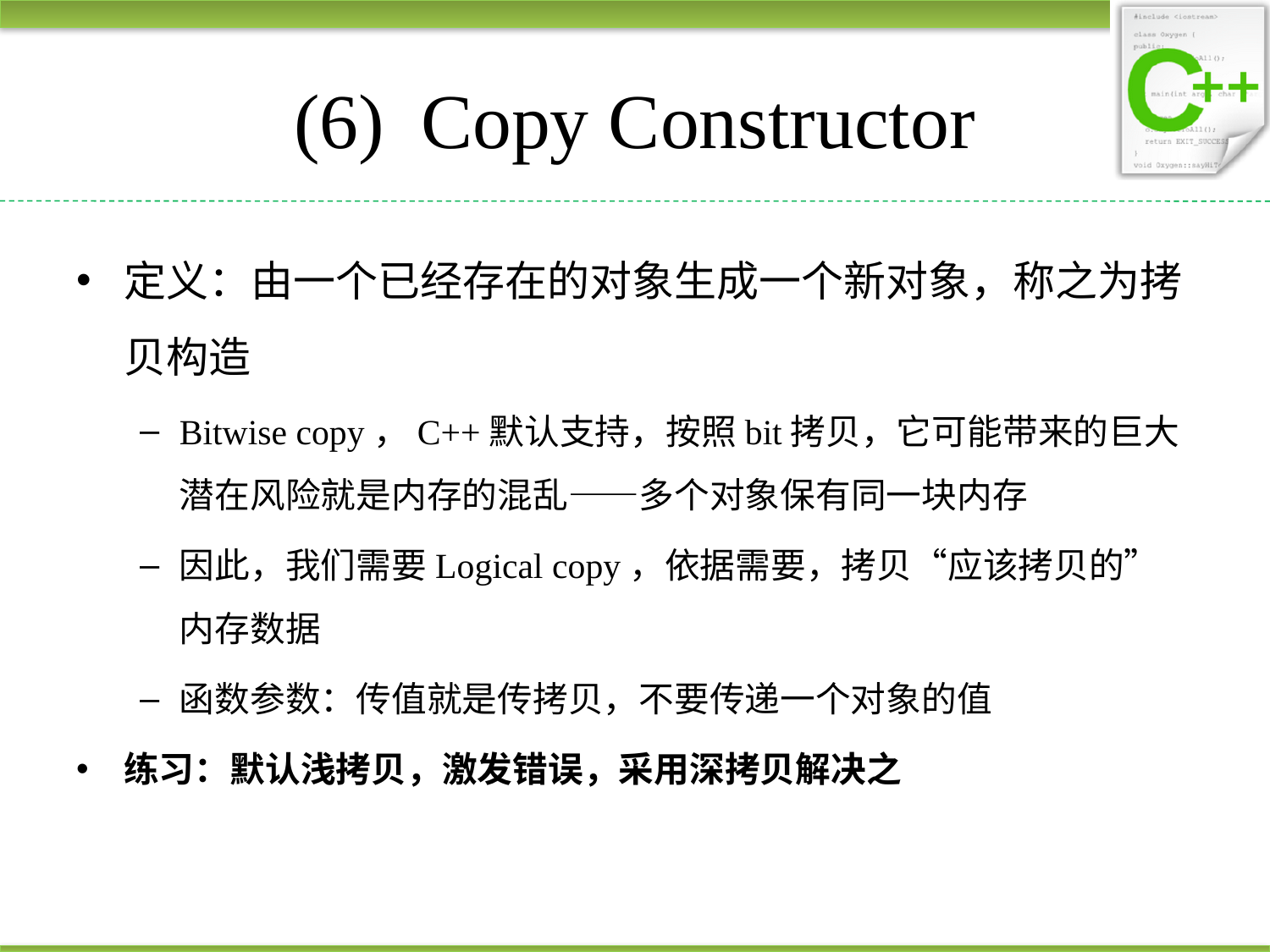

# (6)	Copy Constructor
定义：由一个已经存在的对象生成一个新对象，称之为拷贝构造
Bitwise copy，C++默认支持，按照bit拷贝，它可能带来的巨大潜在风险就是内存的混乱——多个对象保有同一块内存
因此，我们需要Logical copy，依据需要，拷贝“应该拷贝的”内存数据
函数参数：传值就是传拷贝，不要传递一个对象的值
练习：默认浅拷贝，激发错误，采用深拷贝解决之